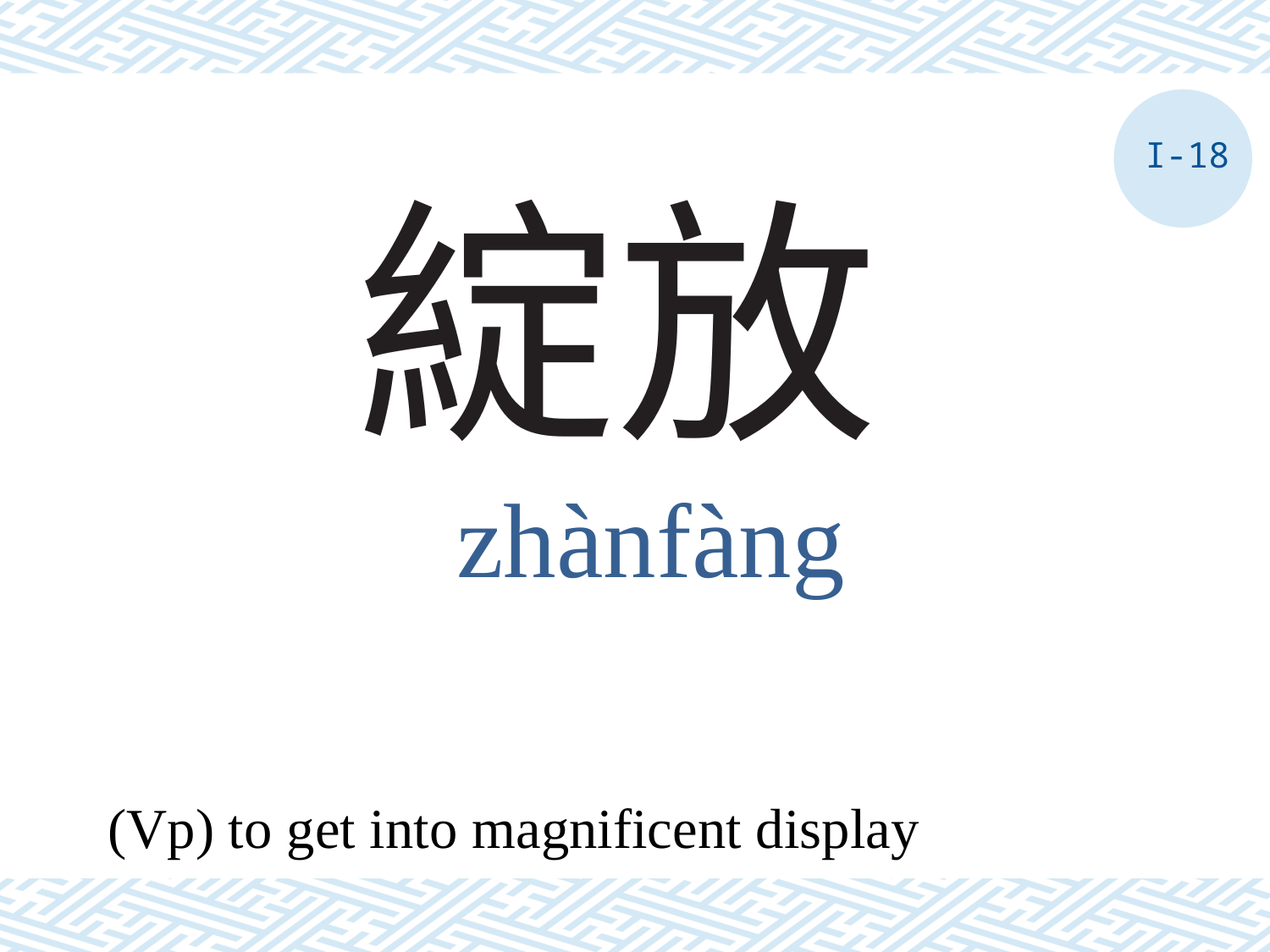

I-18

# 綻放
zhànfàng
(Vp) to get into magnificent display